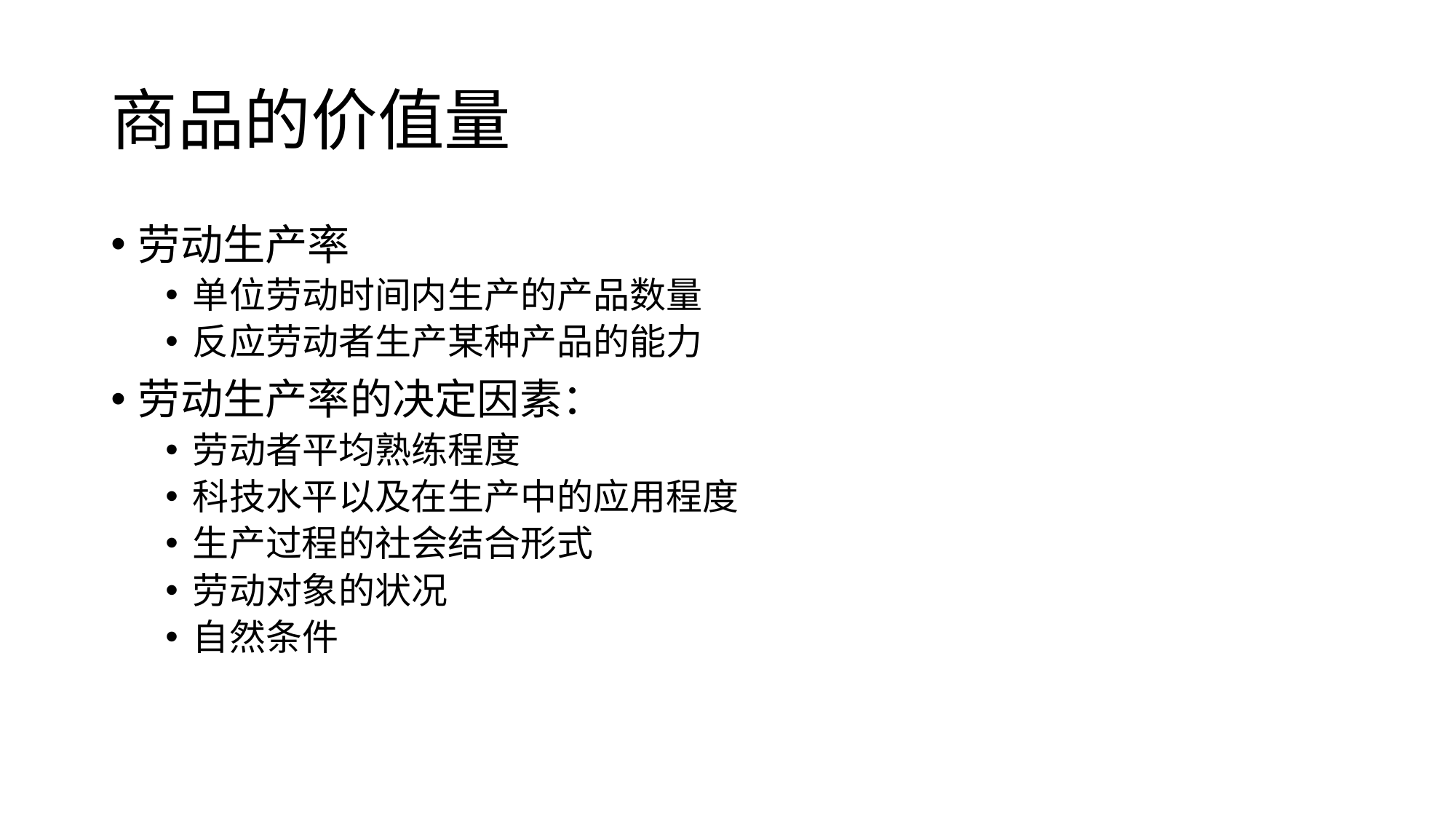

# 商品的价值量
劳动生产率
单位劳动时间内生产的产品数量
反应劳动者生产某种产品的能力
劳动生产率的决定因素：
劳动者平均熟练程度
科技水平以及在生产中的应用程度
生产过程的社会结合形式
劳动对象的状况
自然条件